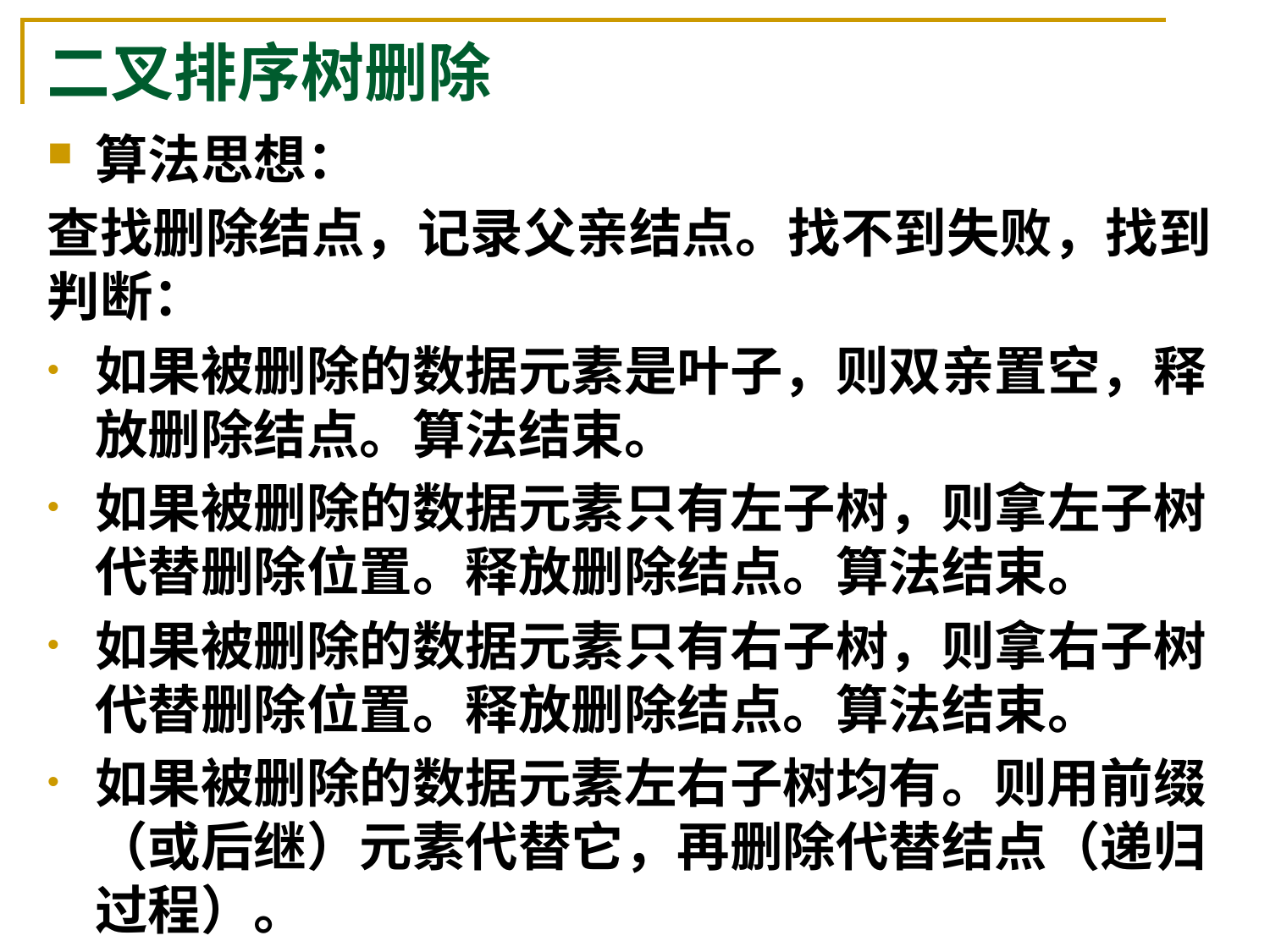

# 二叉排序树删除
算法思想：
查找删除结点，记录父亲结点。找不到失败，找到判断：
如果被删除的数据元素是叶子，则双亲置空，释放删除结点。算法结束。
如果被删除的数据元素只有左子树，则拿左子树代替删除位置。释放删除结点。算法结束。
如果被删除的数据元素只有右子树，则拿右子树代替删除位置。释放删除结点。算法结束。
如果被删除的数据元素左右子树均有。则用前缀（或后继）元素代替它，再删除代替结点（递归过程）。